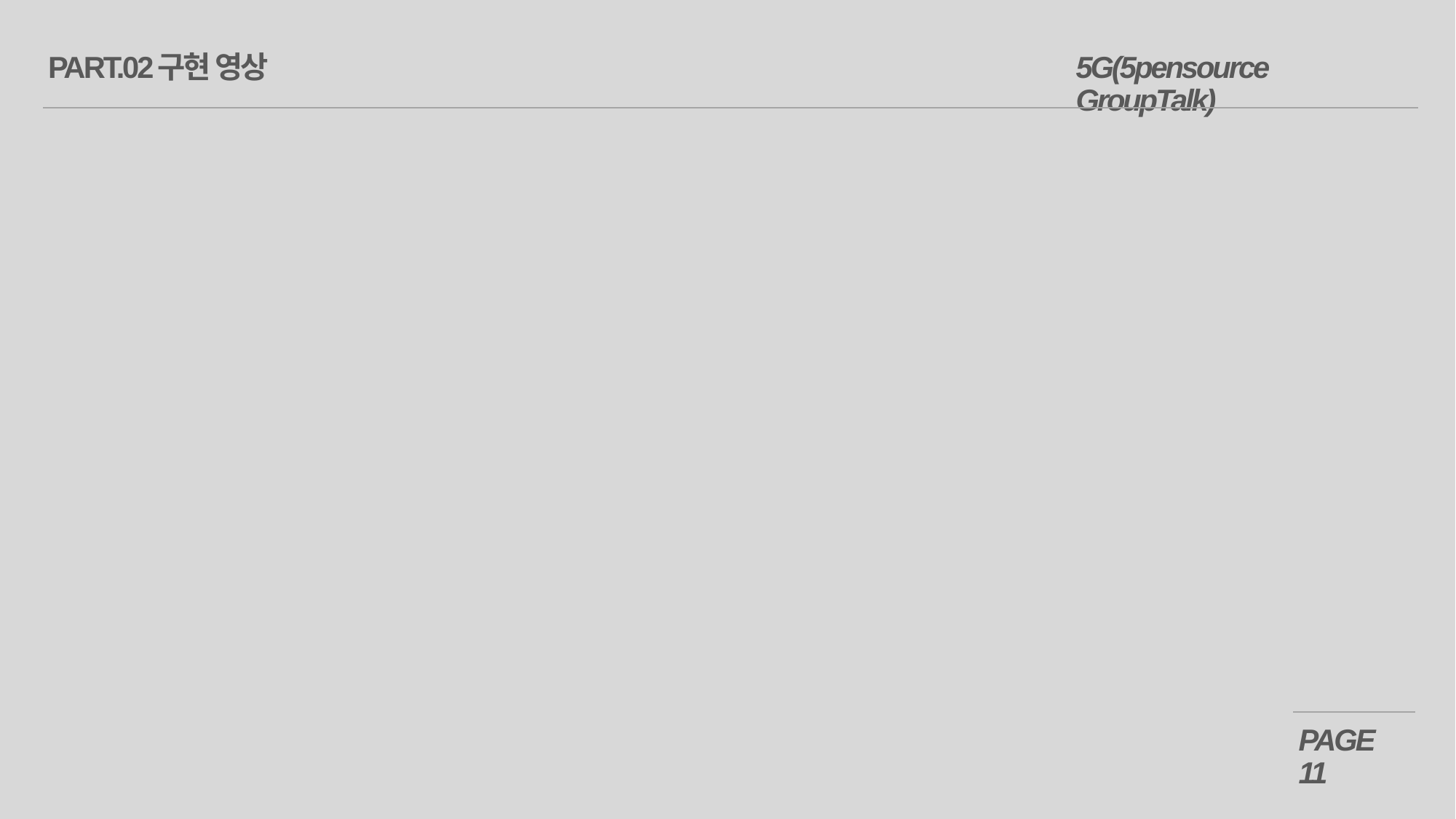

PART.02	구현 영상
5G(5pensource GroupTalk)
PAGE 11